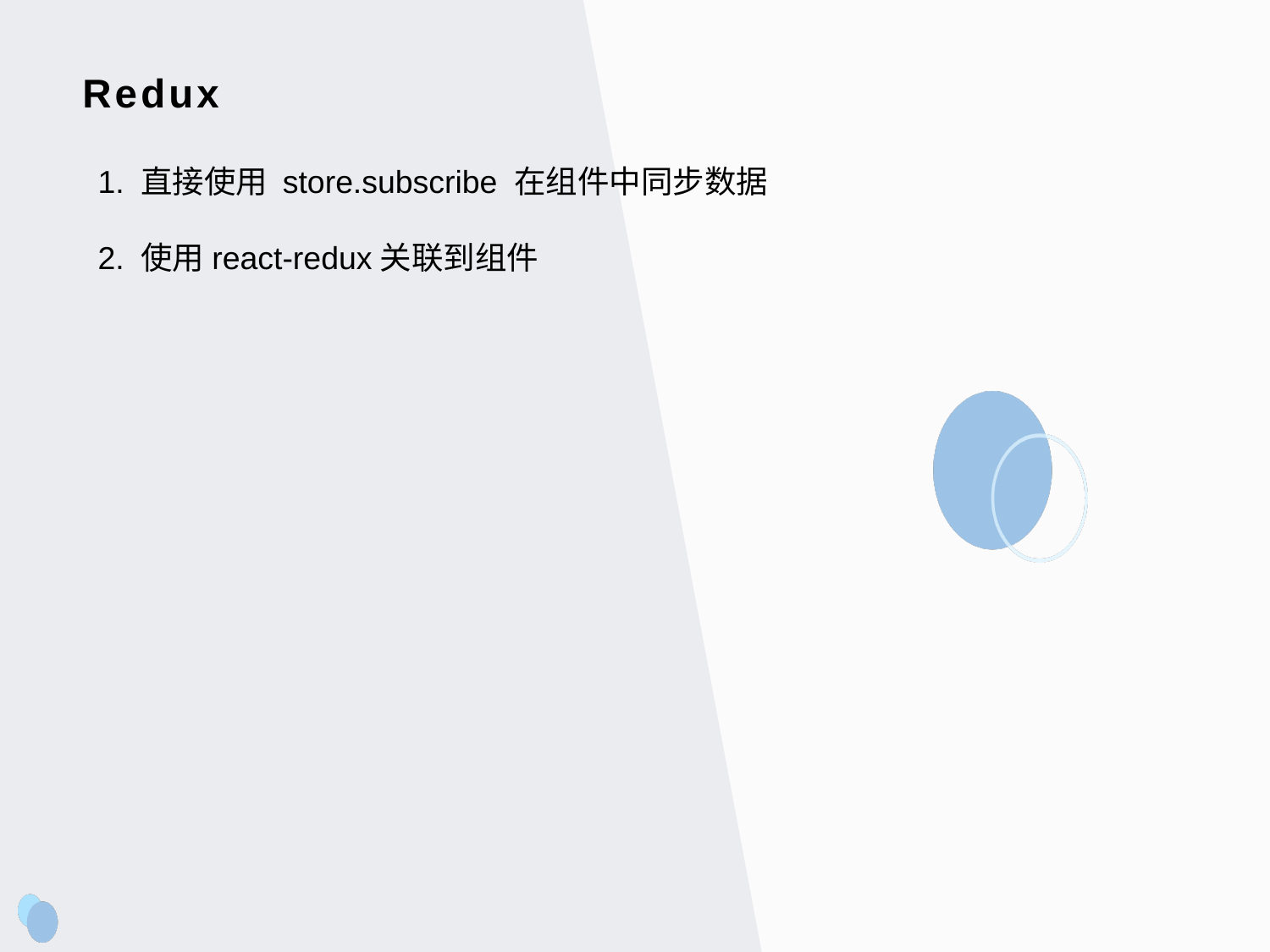

# Redux
1. 直接使用 store.subscribe 在组件中同步数据

2. 使用react-redux关联到组件